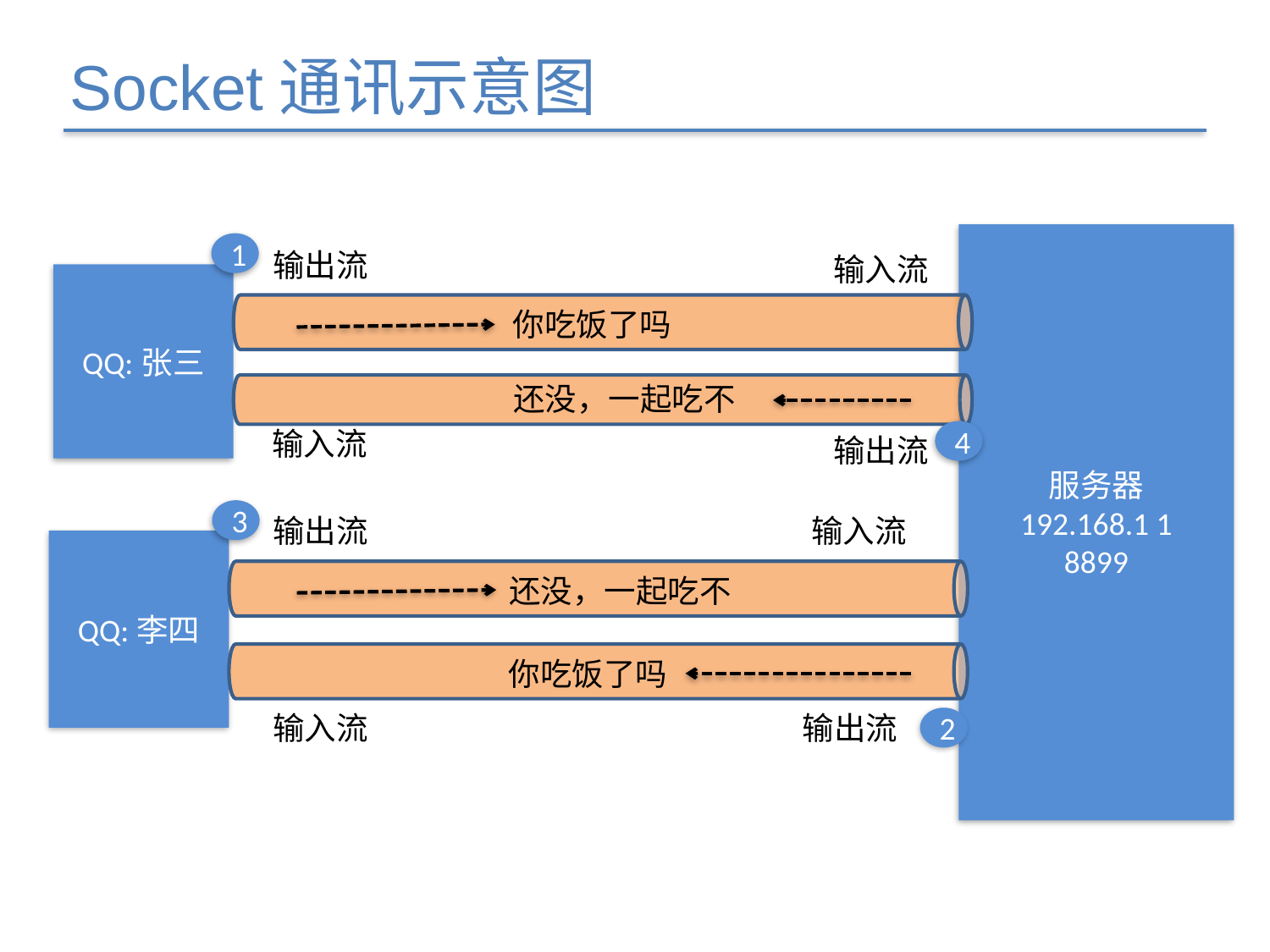

Socket通讯示意图

服务器
192.168.1 1
8899
QQ:张三

QQ:李四
1
输出流
输入流
输入流
输出流
输出流
输入流
输入流
输出流
你吃饭了吗
还没，一起吃不
4
3
还没，一起吃不
你吃饭了吗
2